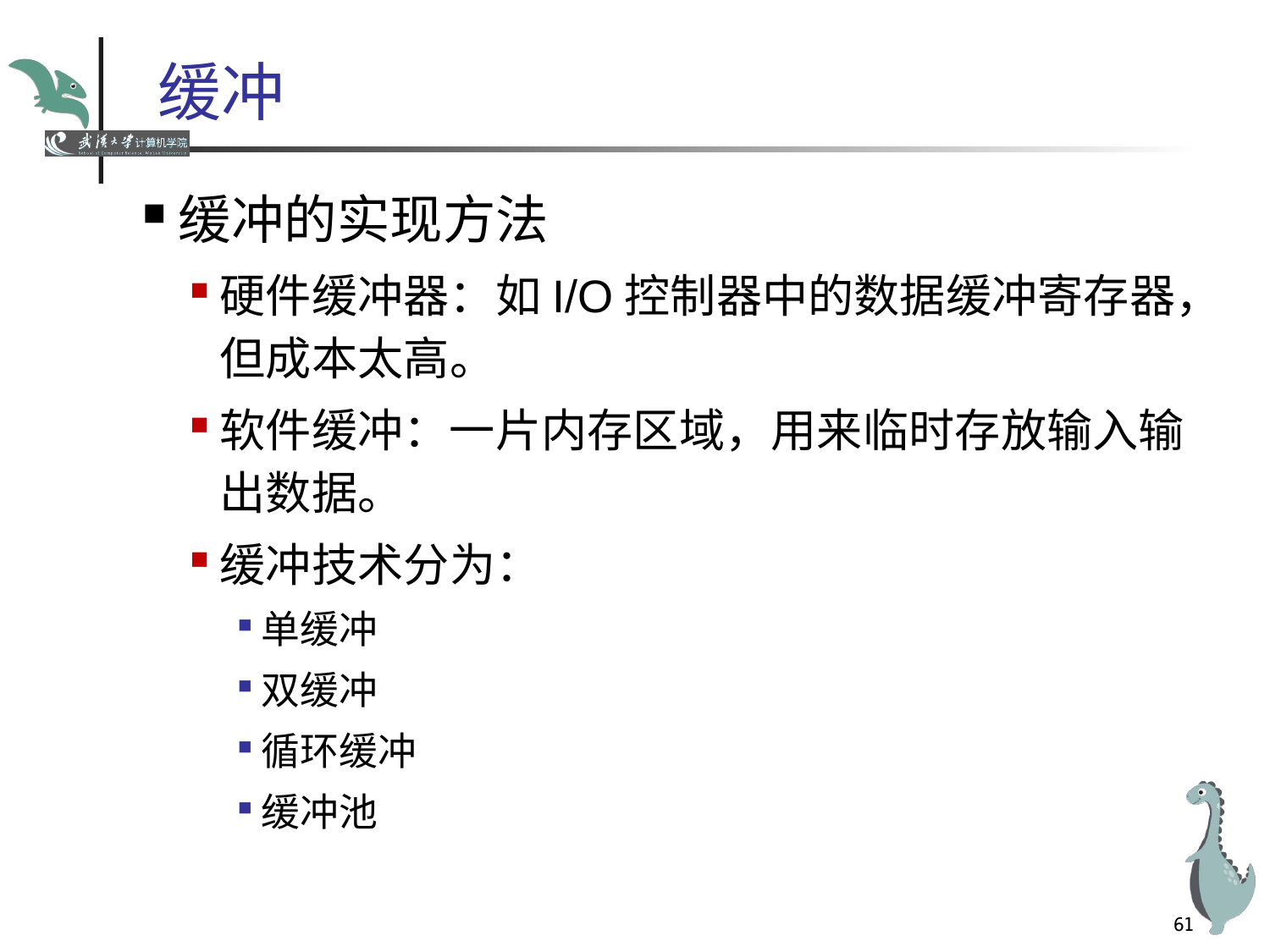

# 缓冲
缓冲的实现方法
硬件缓冲器：如I/O控制器中的数据缓冲寄存器，但成本太高。
软件缓冲：一片内存区域，用来临时存放输入输出数据。
缓冲技术分为：
单缓冲
双缓冲
循环缓冲
缓冲池
61